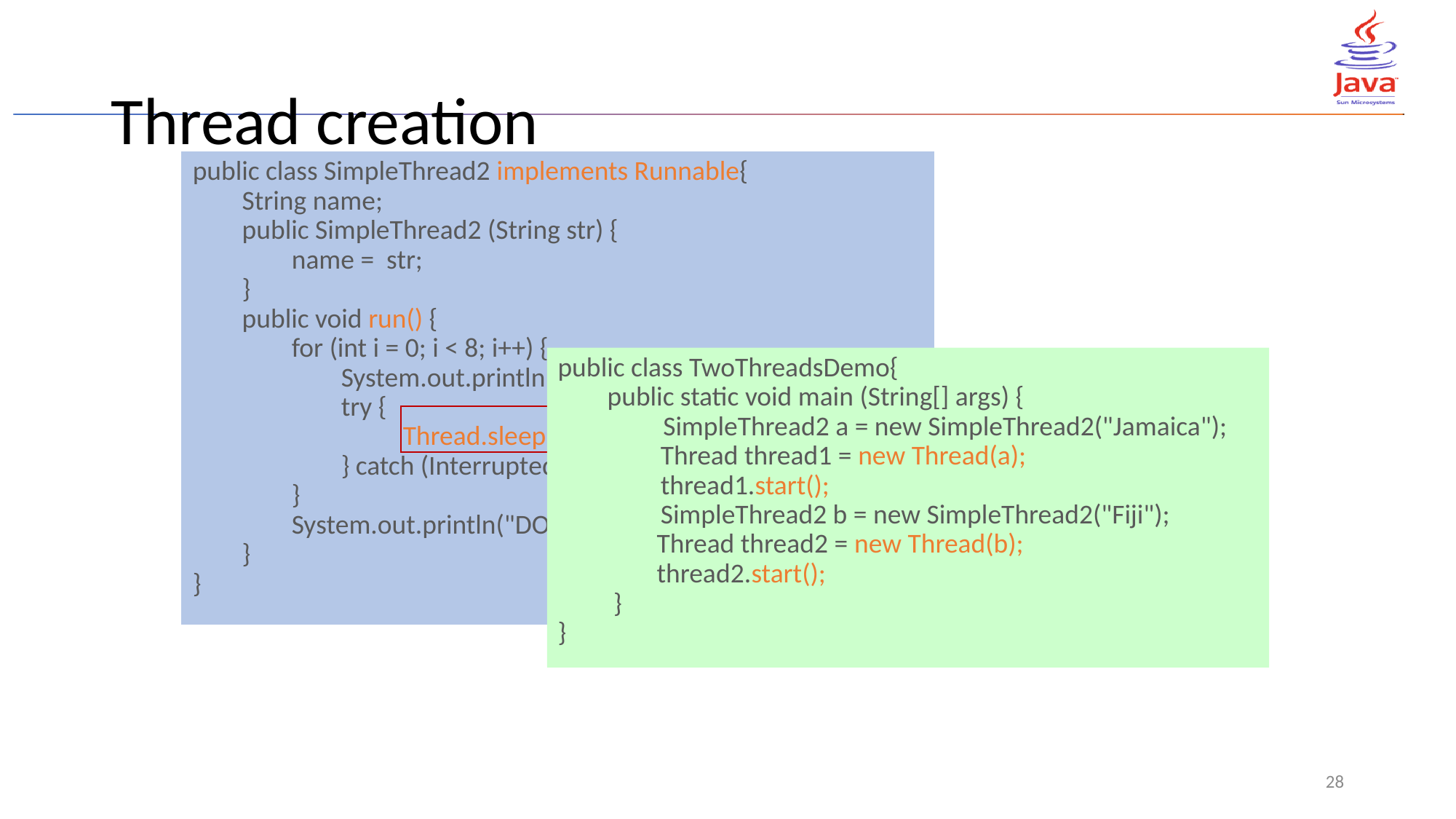

# Thread creation
public class SimpleThread2 implements Runnable{
        String name;
        public SimpleThread2 (String str) {
                name =  str;
        }
        public void run() {
                for (int i = 0; i < 8; i++) {
                        System.out.println(i+" "+name);
                        try {
                                  Thread.sleep((long)(Math.random()*1000));
                        } catch (InterruptedException e) {}
                }
                System.out.println("DONE!"+name);
        }
}
public class TwoThreadsDemo{
        public static void main (String[] args) {
                 SimpleThread2 a = new SimpleThread2("Jamaica");
    	          Thread thread1 = new Thread(a);
    	          thread1.start();
    	          SimpleThread2 b = new SimpleThread2("Fiji");
                Thread thread2 = new Thread(b);
                thread2.start();
         }
}

因为该类未继承Thread，所以需要Thred.sleep()来调用其静态方法
28